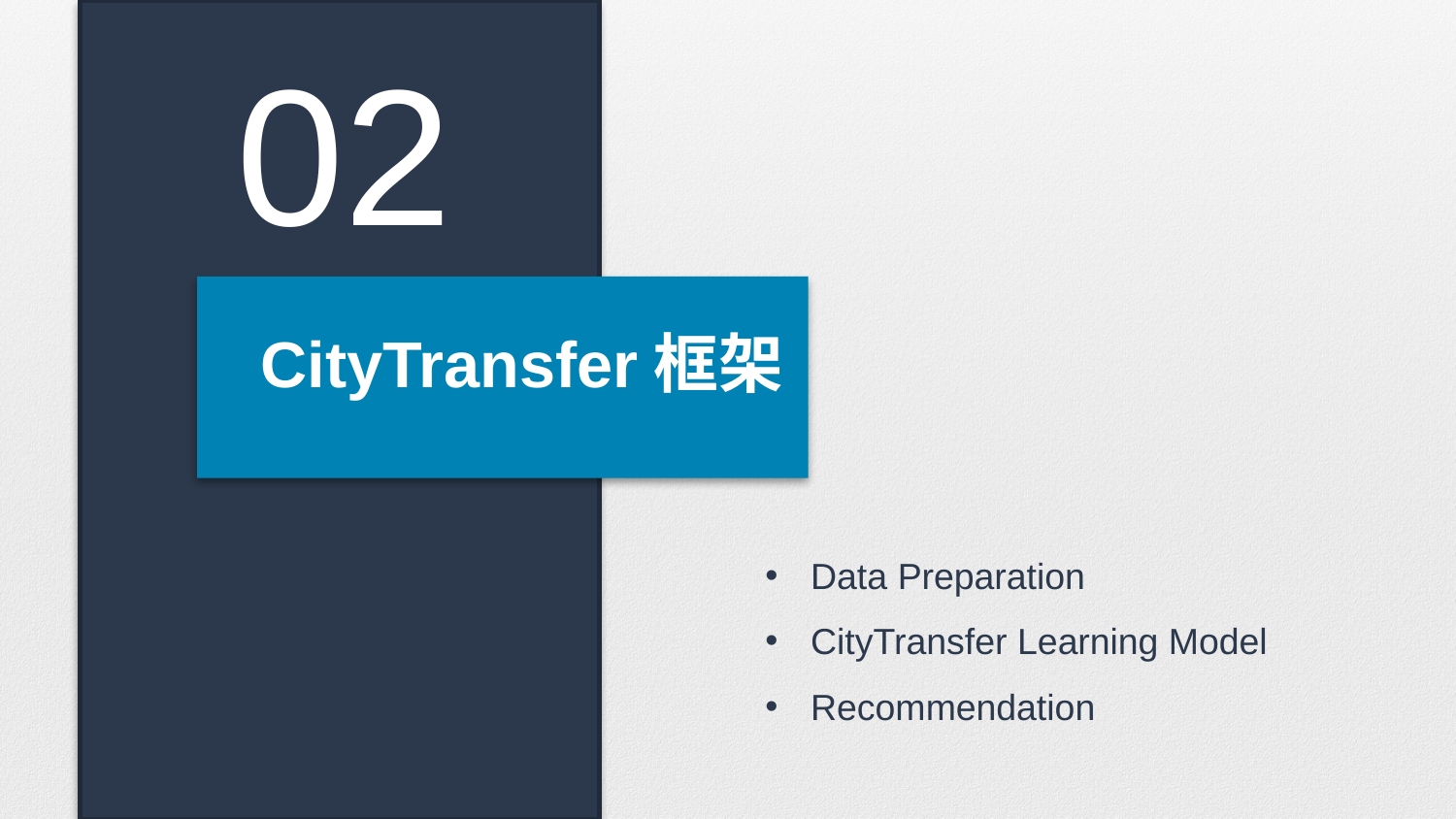

02

CityTransfer框架
Data Preparation
CityTransfer Learning Model
Recommendation